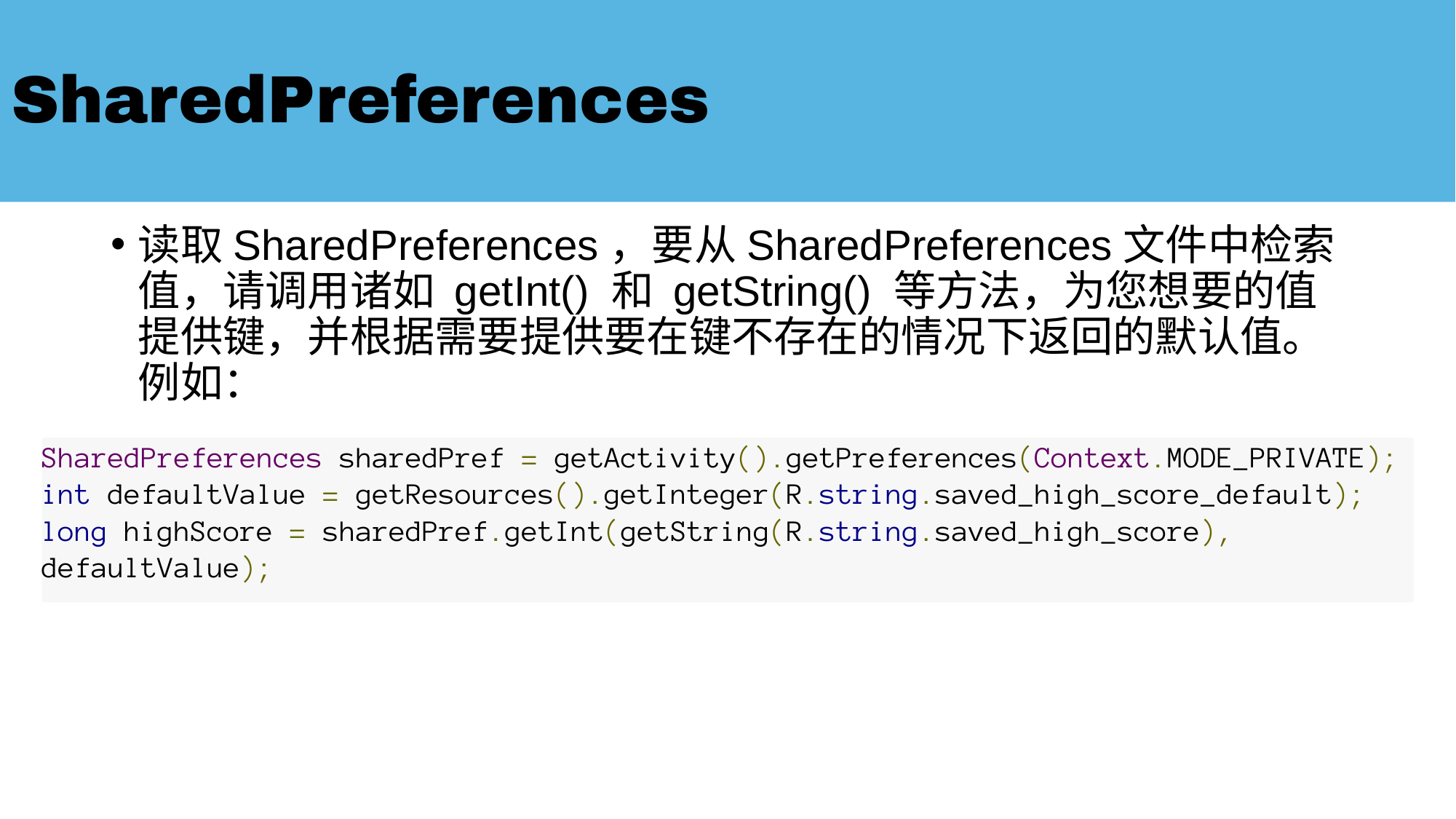

# SharedPreferences
读取SharedPreferences，要从SharedPreferences文件中检索值，请调用诸如 getInt() 和 getString() 等方法，为您想要的值提供键，并根据需要提供要在键不存在的情况下返回的默认值。 例如：
SharedPreferences sharedPref = getActivity().getPreferences(Context.MODE_PRIVATE);
int defaultValue = getResources().getInteger(R.string.saved_high_score_default);
long highScore = sharedPref.getInt(getString(R.string.saved_high_score), defaultValue);